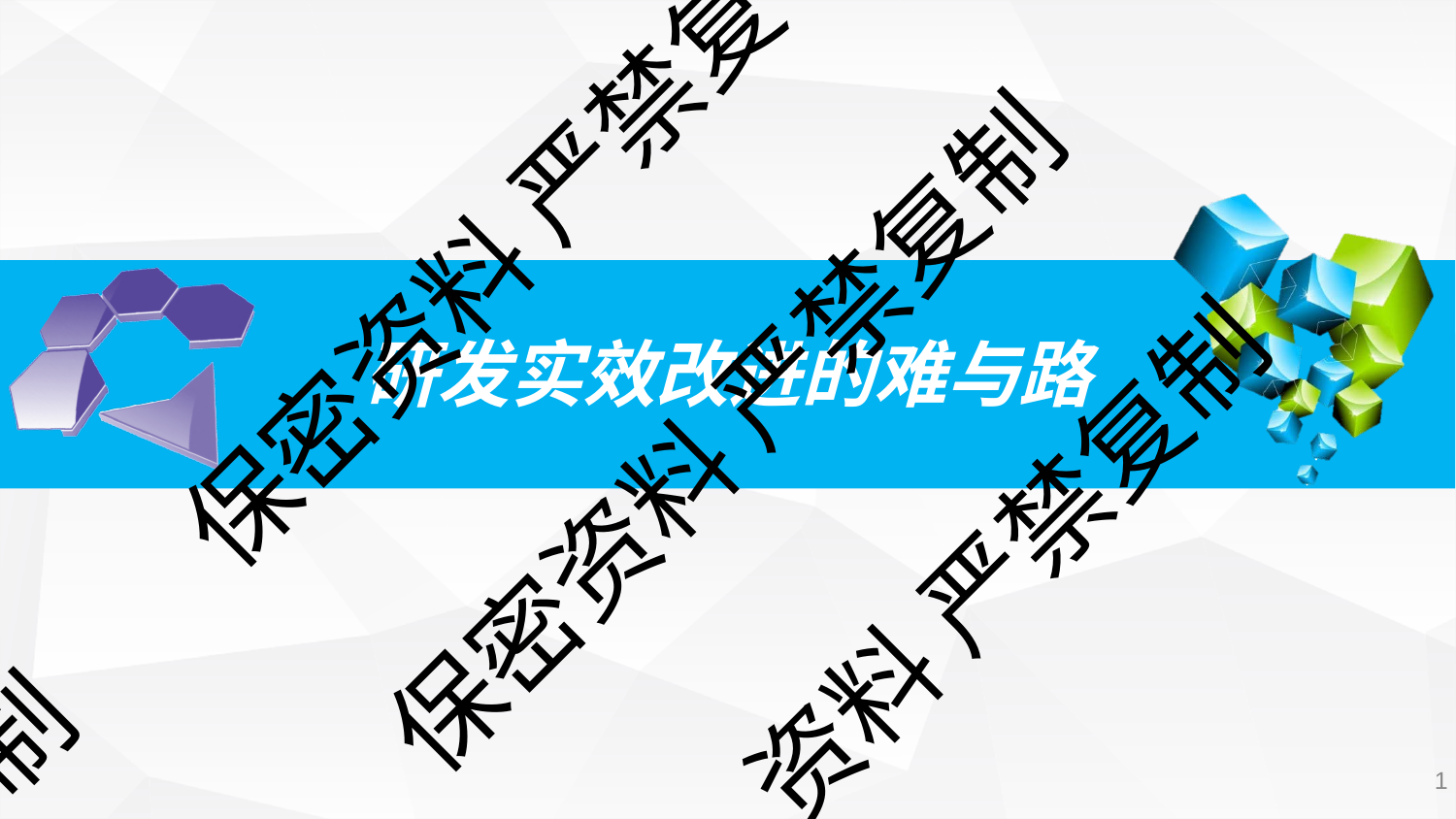

保密资料 严禁复

# 研发实效改进的难与路
保密资料 严禁复制
资料 严禁复制
制
1